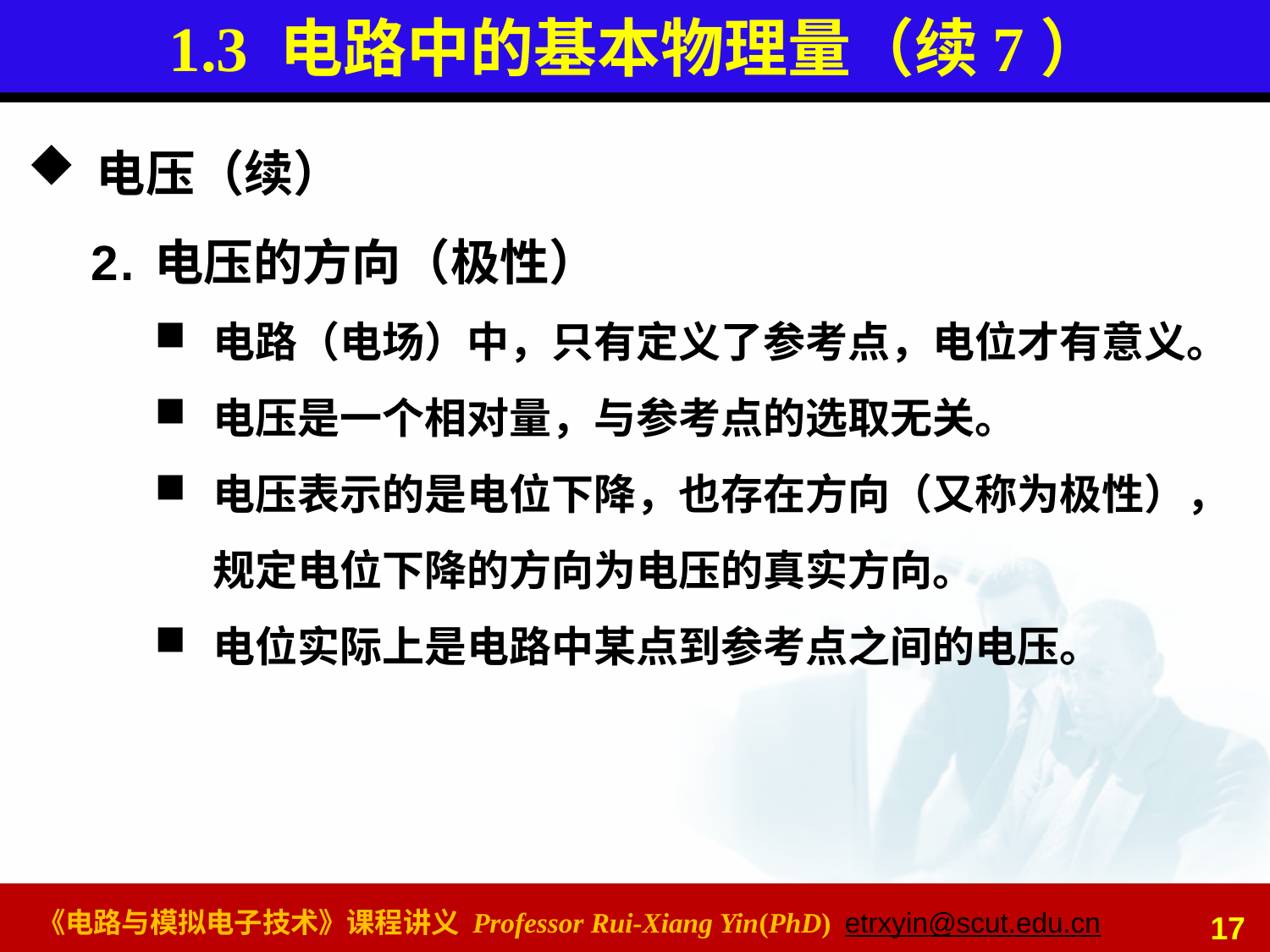

# 1.3 电路中的基本物理量（续7）
电压（续）
电压的方向（极性）
电路（电场）中，只有定义了参考点，电位才有意义。
电压是一个相对量，与参考点的选取无关。
电压表示的是电位下降，也存在方向（又称为极性），规定电位下降的方向为电压的真实方向。
电位实际上是电路中某点到参考点之间的电压。
17